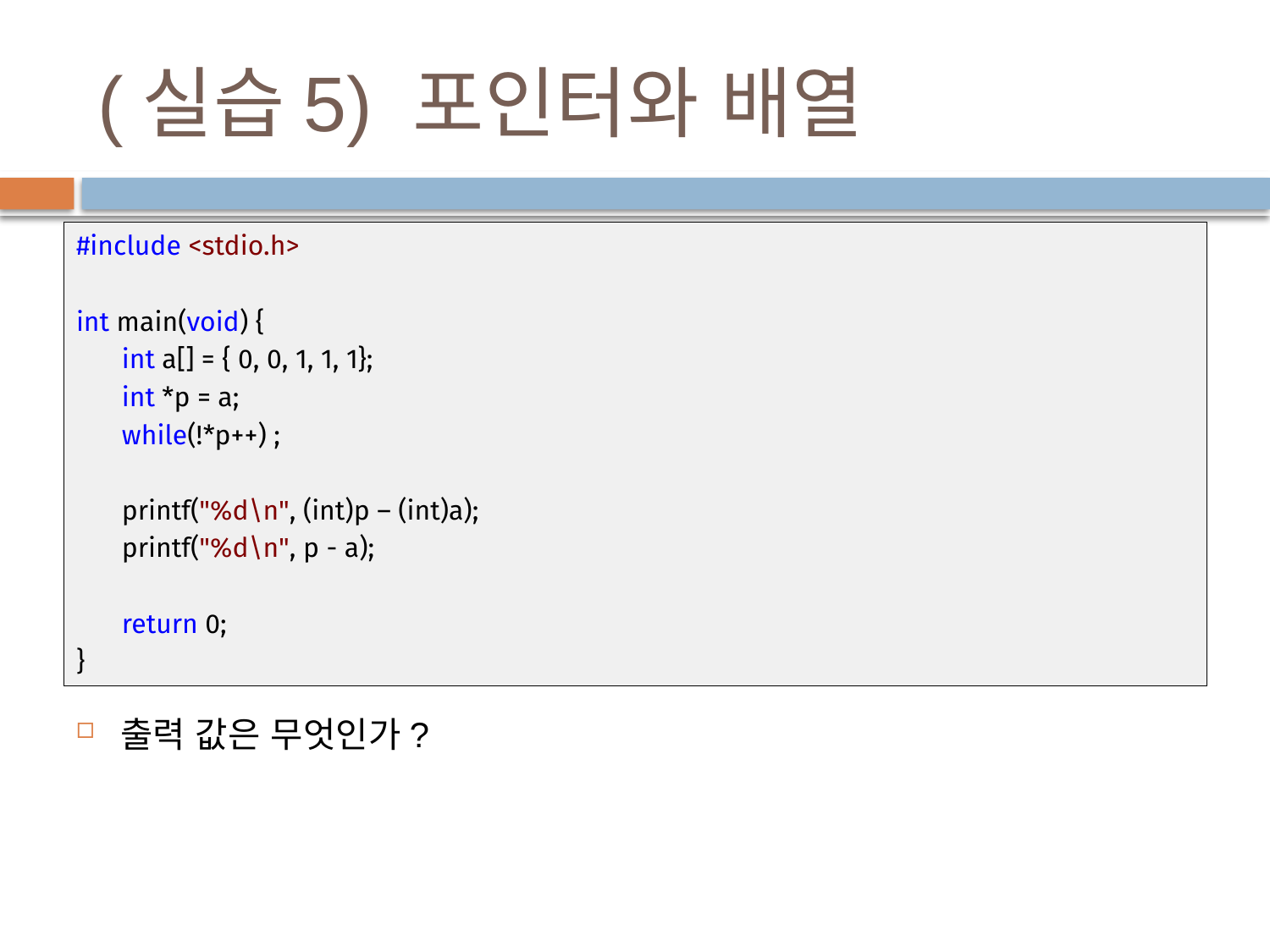

# (실습5) 포인터와 배열
#include <stdio.h>

int main(void) {
	int a[] = { 0, 0, 1, 1, 1};
	int *p = a;
	while(!*p++) ;

	printf("%d\n", (int)p – (int)a);
	printf("%d\n", p - a);

	return 0;
}
출력 값은 무엇인가?